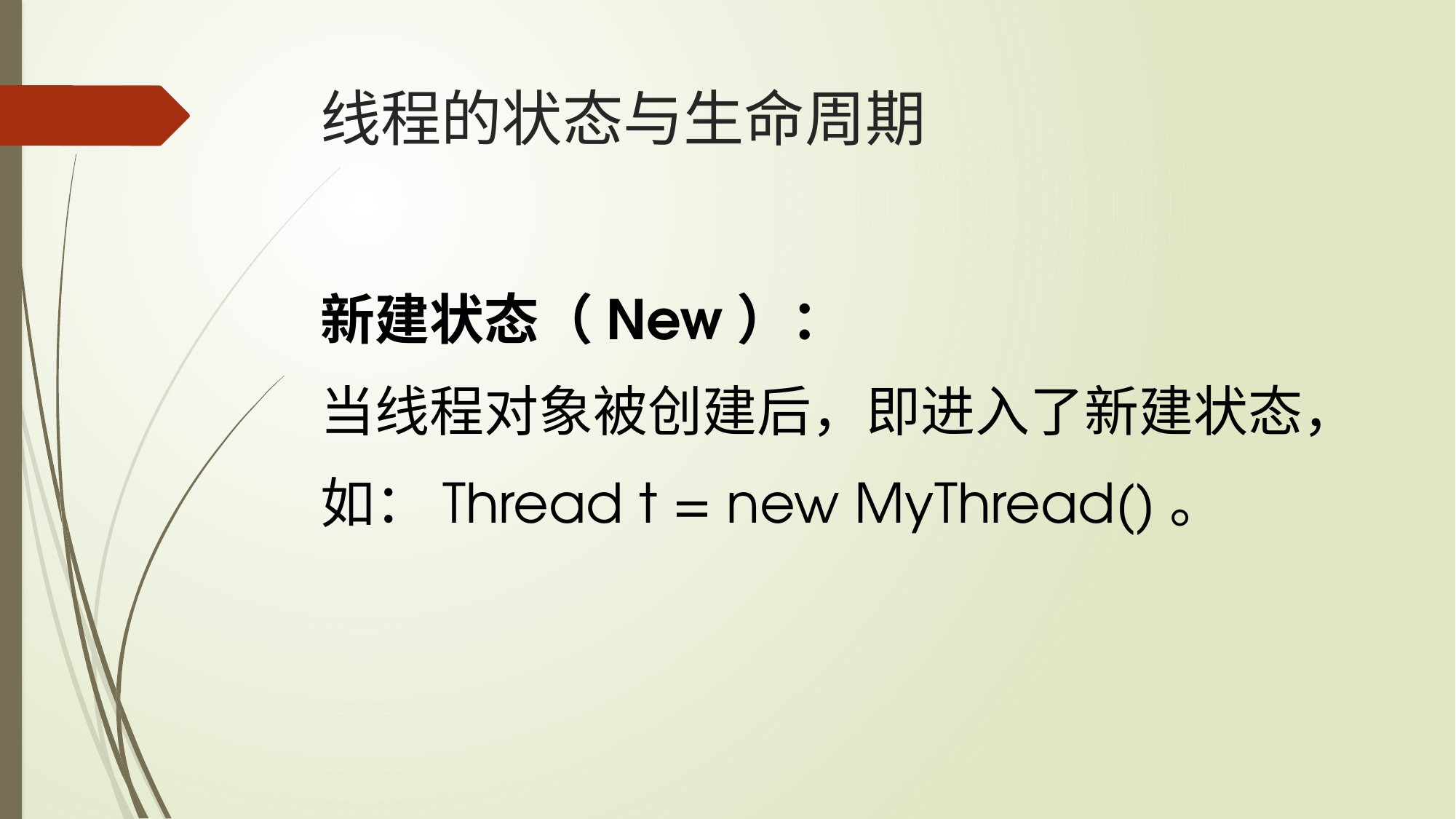

# 线程的状态与生命周期
新建状态（New）：
当线程对象被创建后，即进入了新建状态，如：Thread t = new MyThread()。